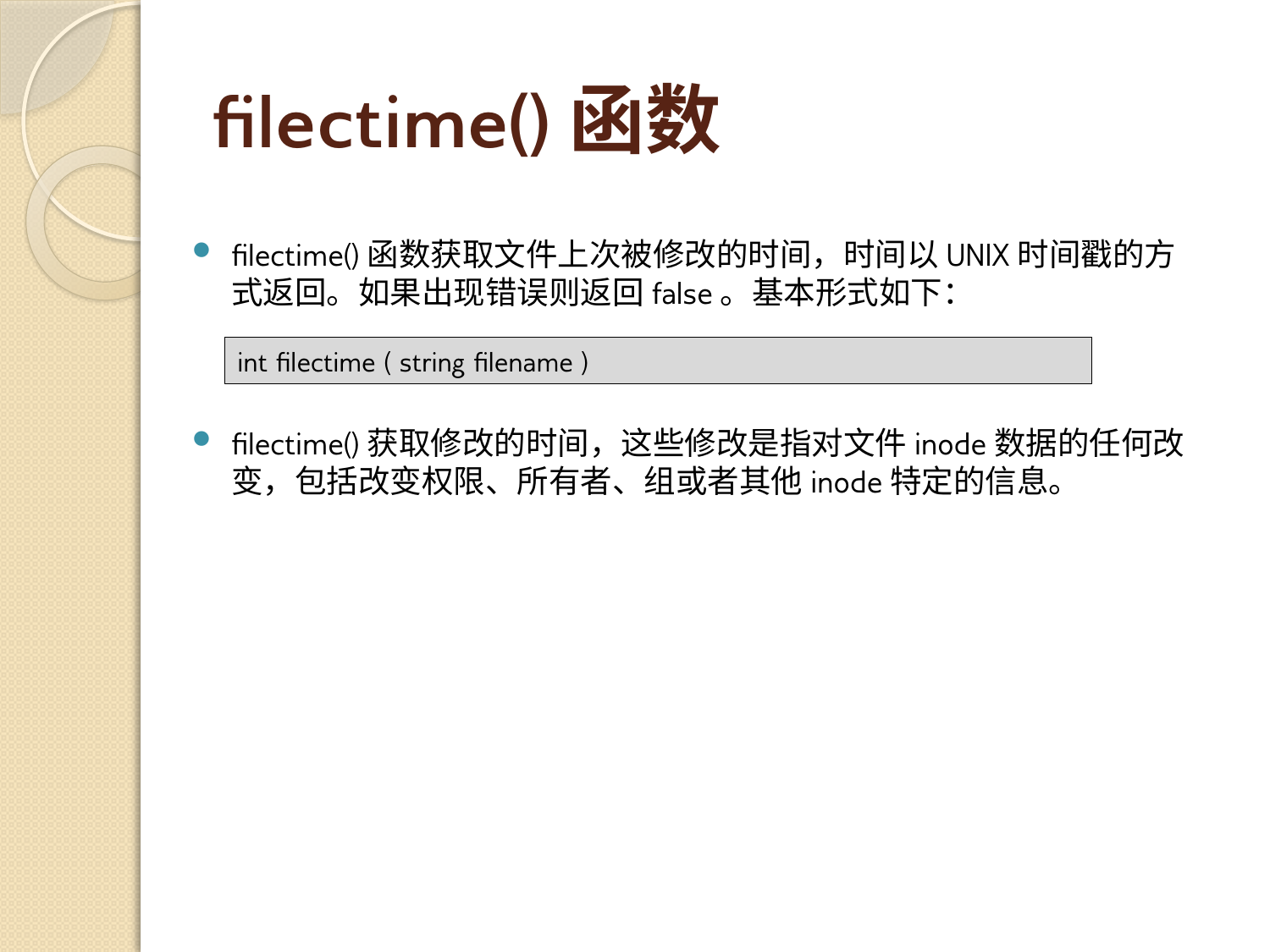

# filectime()函数
filectime()函数获取文件上次被修改的时间，时间以UNIX时间戳的方式返回。如果出现错误则返回false。基本形式如下：
int filectime ( string filename )
filectime()获取修改的时间，这些修改是指对文件inode数据的任何改变，包括改变权限、所有者、组或者其他inode特定的信息。